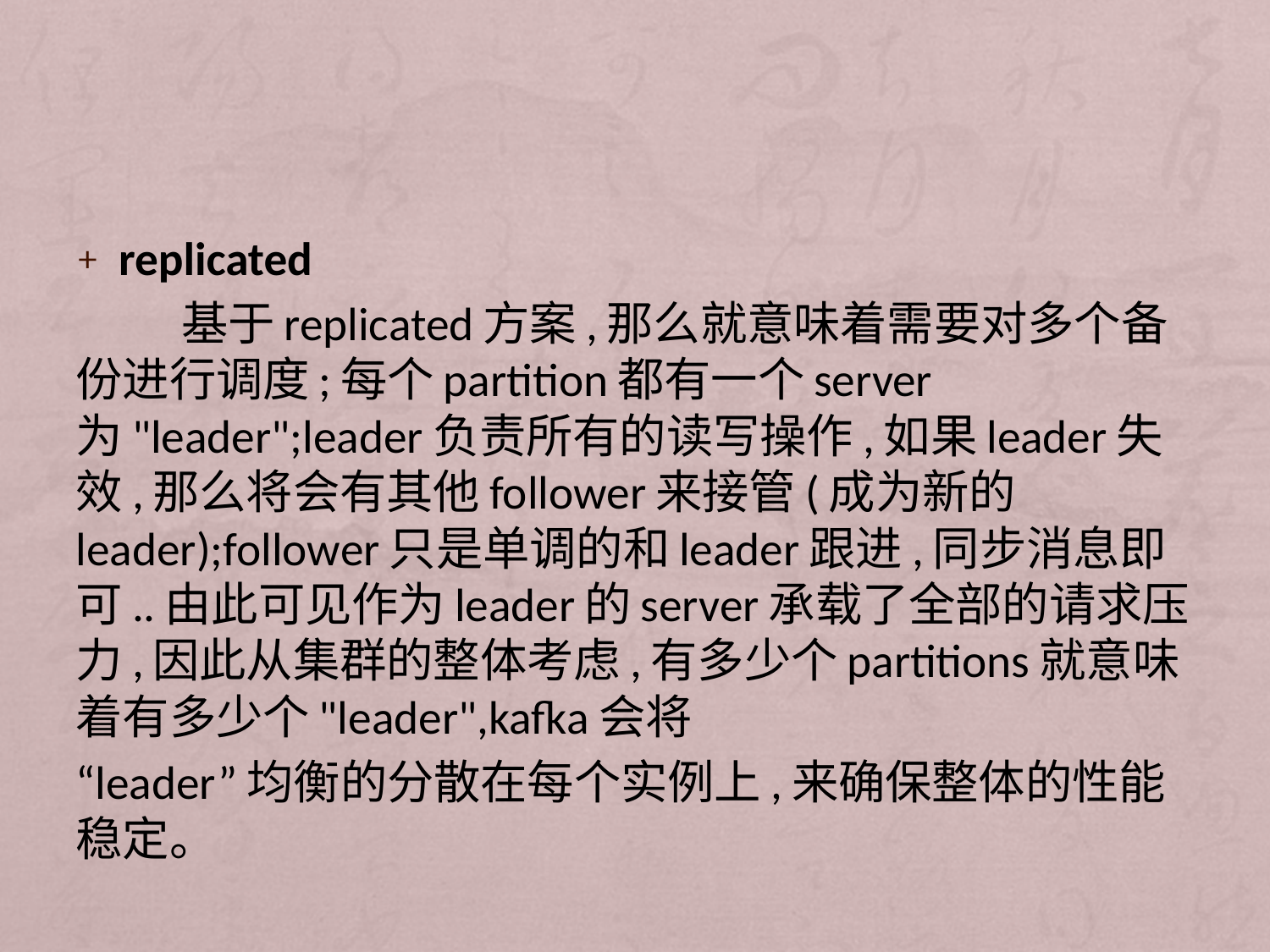

#
replicated
	基于replicated方案,那么就意味着需要对多个备份进行调度;每个partition都有一个server为"leader";leader负责所有的读写操作,如果leader失效,那么将会有其他follower来接管(成为新的leader);follower只是单调的和leader跟进,同步消息即可..由此可见作为leader的server承载了全部的请求压力,因此从集群的整体考虑,有多少个partitions就意味着有多少个"leader",kafka会将
“leader”均衡的分散在每个实例上,来确保整体的性能稳定。